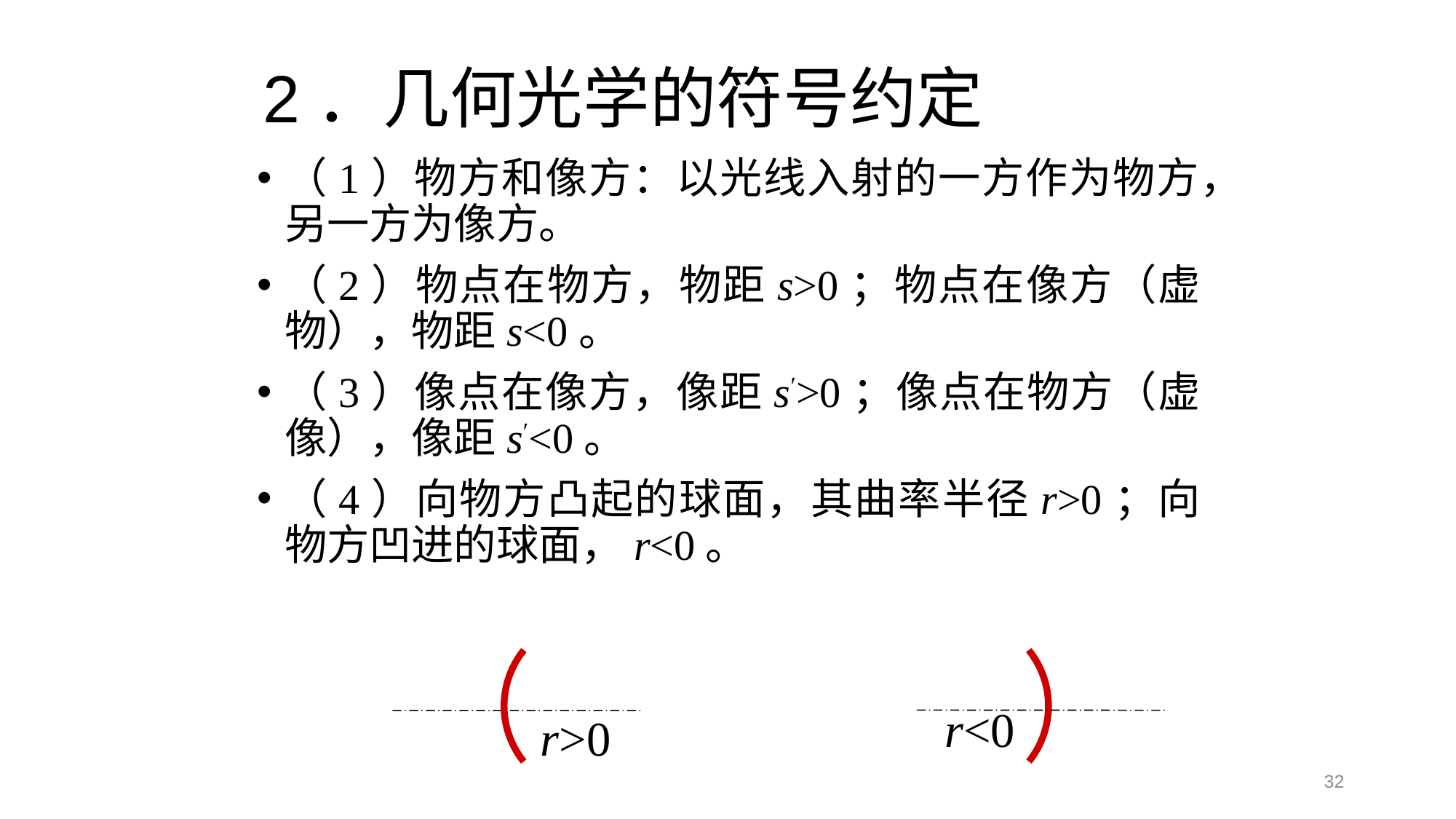

2．几何光学的符号约定
（1）物方和像方：以光线入射的一方作为物方，另一方为像方。
（2）物点在物方，物距s>0；物点在像方（虚物），物距s<0。
（3）像点在像方，像距s′>0；像点在物方（虚像），像距s′<0。
（4）向物方凸起的球面，其曲率半径r>0；向物方凹进的球面，r<0。

r<0
r>0

32